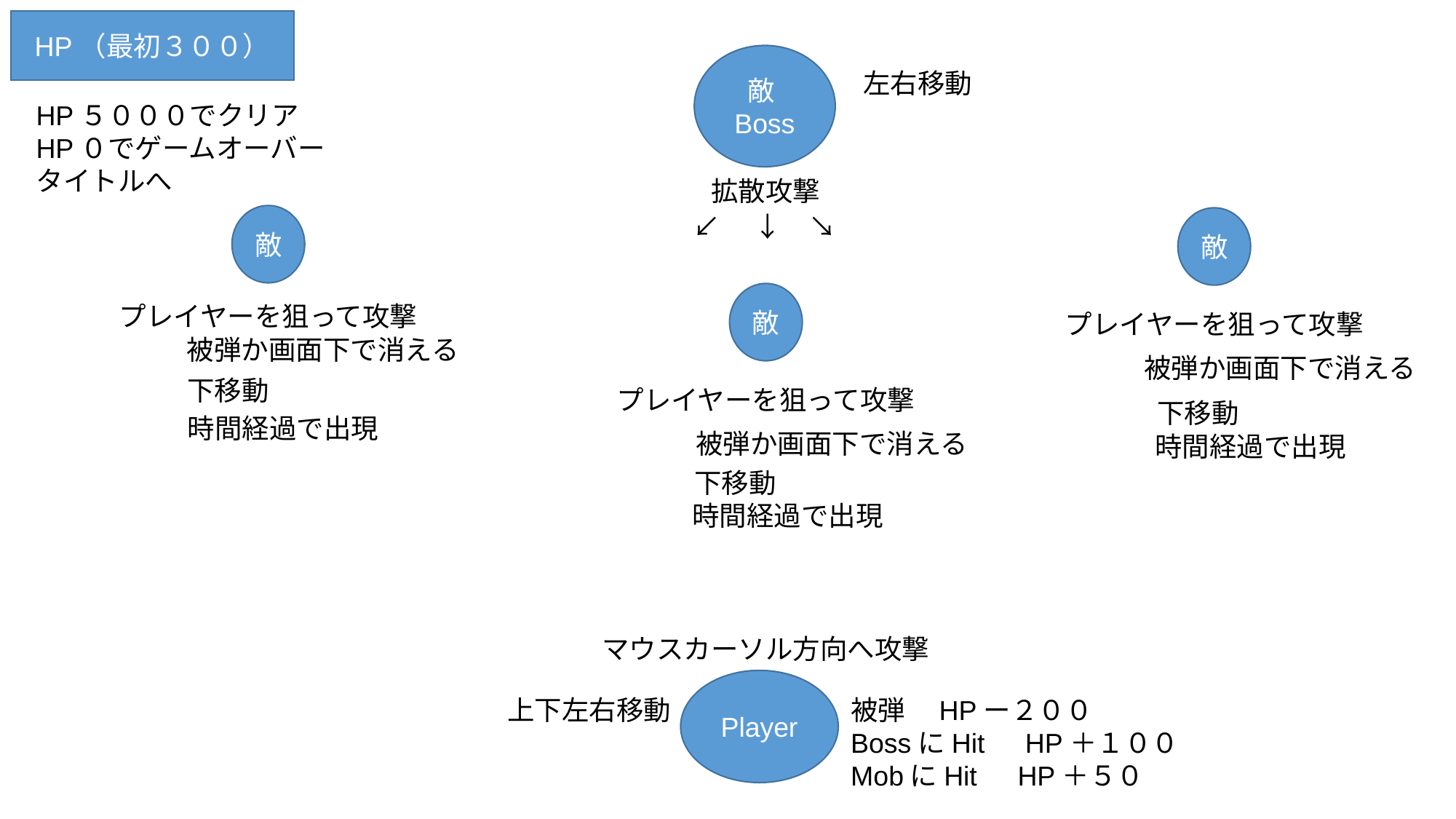

HP（最初３００）
敵Boss
左右移動
HP５０００でクリア
HP０でゲームオーバー
タイトルへ
拡散攻撃
↙　↓　↘
敵
敵
敵
プレイヤーを狙って攻撃
プレイヤーを狙って攻撃
被弾か画面下で消える
被弾か画面下で消える
下移動
プレイヤーを狙って攻撃
下移動
時間経過で出現
被弾か画面下で消える
時間経過で出現
下移動
時間経過で出現
マウスカーソル方向へ攻撃
Player
上下左右移動
被弾　HPー２００
BossにHit　HP＋１００
MobにHit　HP＋５０